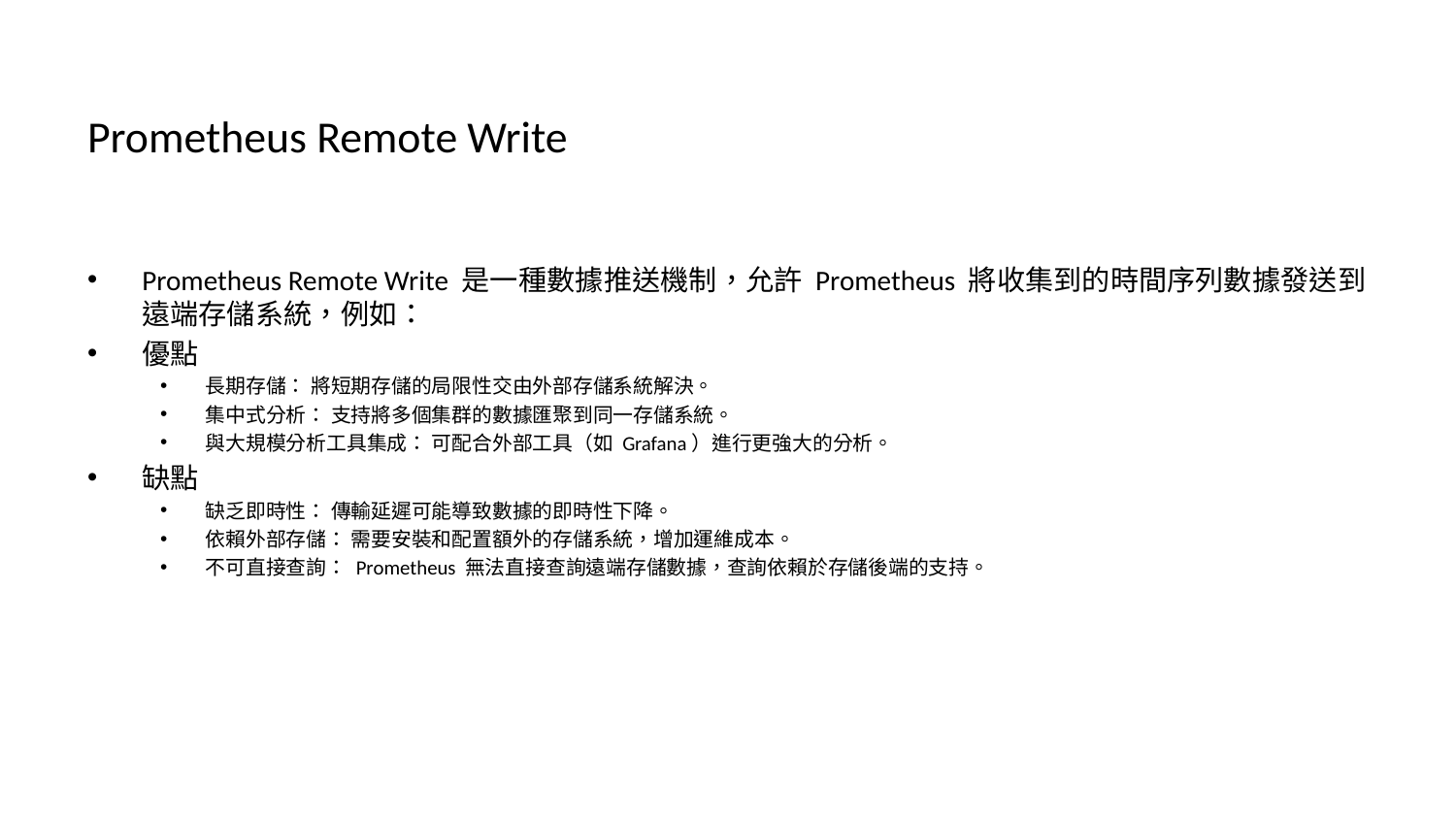

# Prometheus Remote Write
Prometheus Remote Write 是一種數據推送機制，允許 Prometheus 將收集到的時間序列數據發送到遠端存儲系統，例如：
優點
長期存儲： 將短期存儲的局限性交由外部存儲系統解決。
集中式分析： 支持將多個集群的數據匯聚到同一存儲系統。
與大規模分析工具集成： 可配合外部工具（如 Grafana）進行更強大的分析。
缺點
缺乏即時性： 傳輸延遲可能導致數據的即時性下降。
依賴外部存儲： 需要安裝和配置額外的存儲系統，增加運維成本。
不可直接查詢： Prometheus 無法直接查詢遠端存儲數據，查詢依賴於存儲後端的支持。